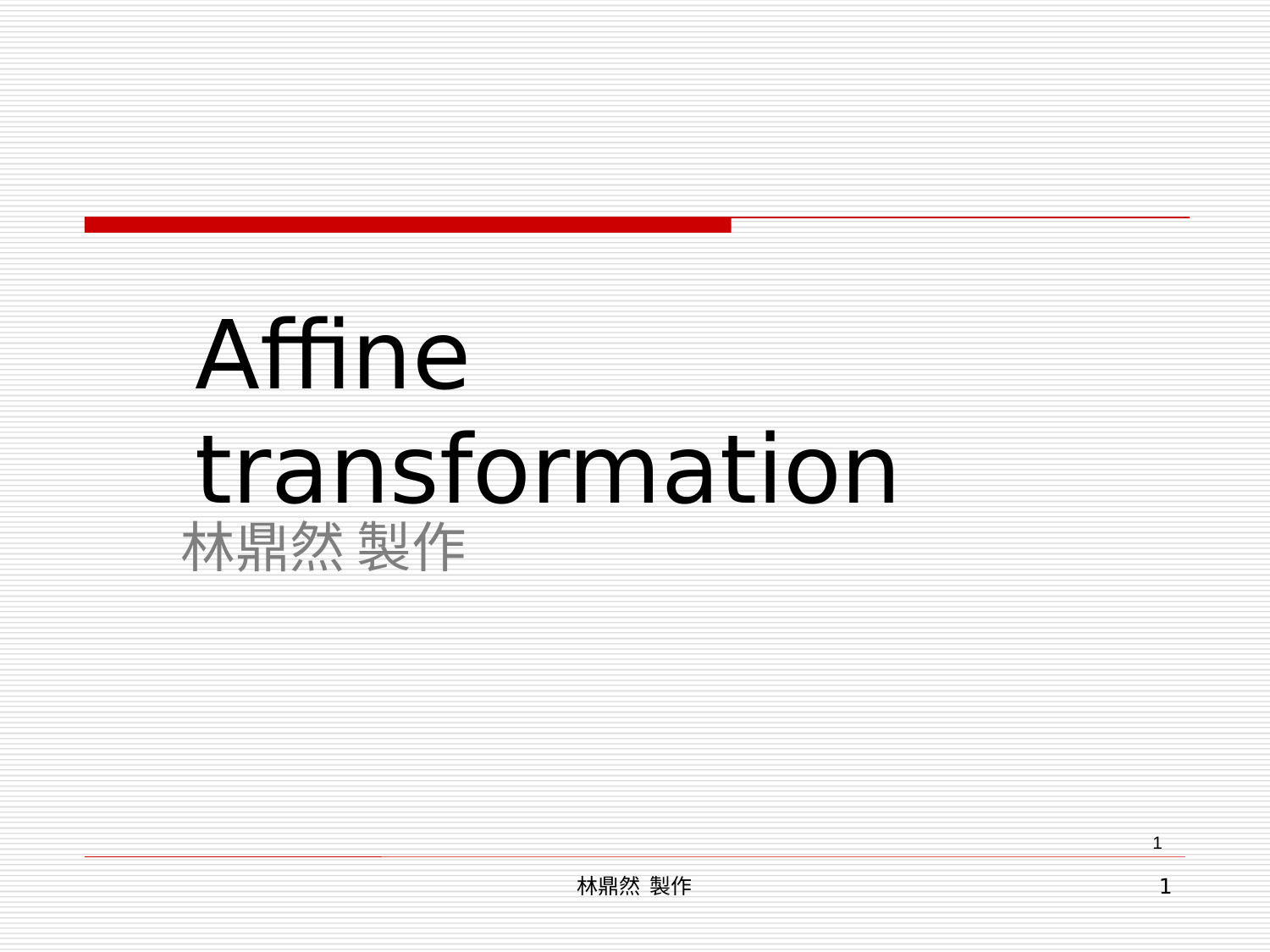

Affine transformation
林鼎然 製作
1
林鼎然  製作
1